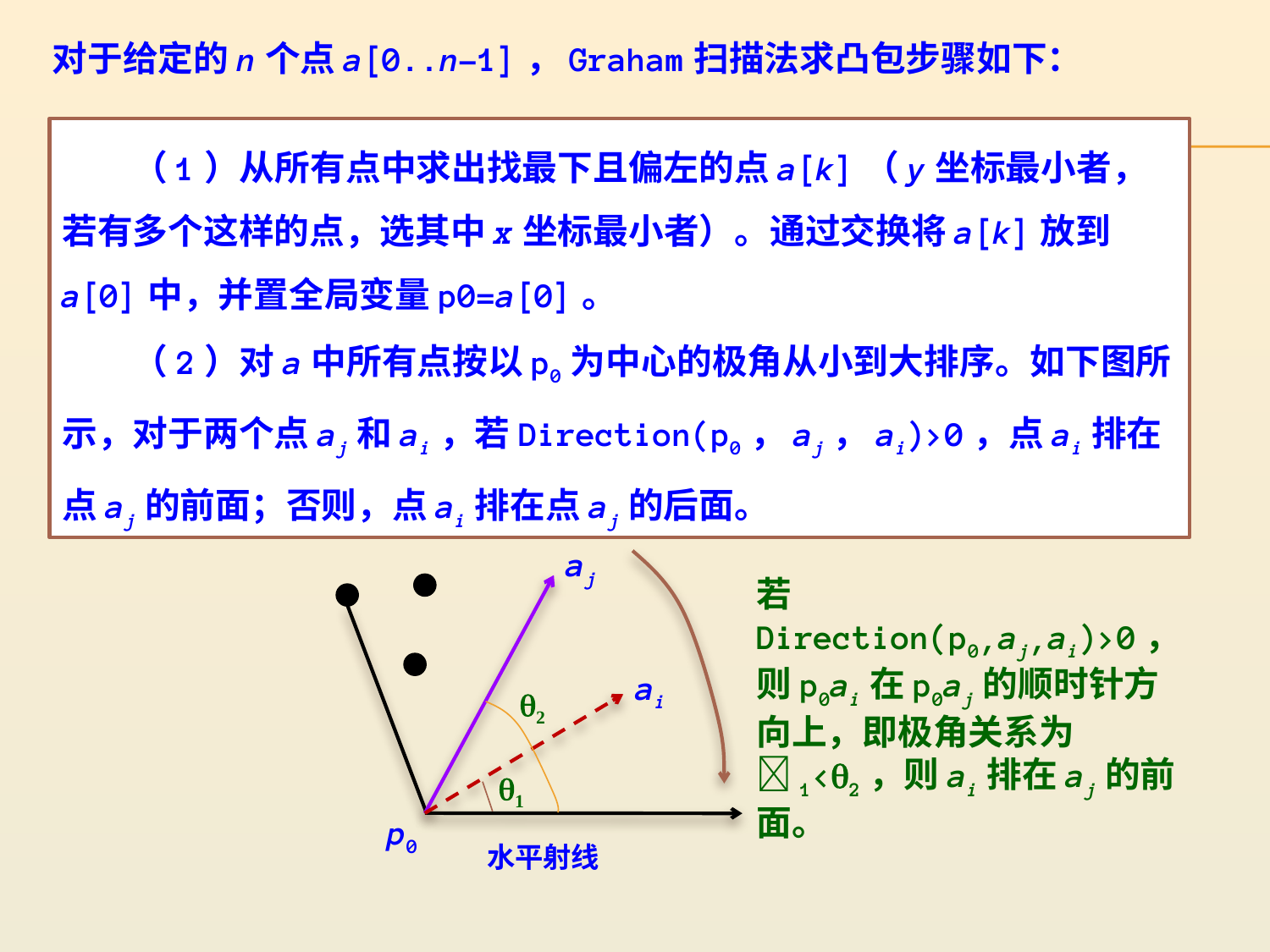

对于给定的n个点a[0..n-1]，Graham扫描法求凸包步骤如下：
　　（1）从所有点中求出找最下且偏左的点a[k]（y坐标最小者，若有多个这样的点，选其中x坐标最小者）。通过交换将a[k]放到a[0]中，并置全局变量p0=a[0]。
　　（2）对a中所有点按以p0为中心的极角从小到大排序。如下图所示，对于两个点aj和ai，若Direction(p0，aj，ai)>0，点ai排在点aj的前面；否则，点ai排在点aj的后面。

aj

ai
θ2

θ1
p0
水平射线
若Direction(p0,aj,ai)>0，则p0ai在p0aj的顺时针方向上，即极角关系为θ1<θ2，则ai排在aj的前面。